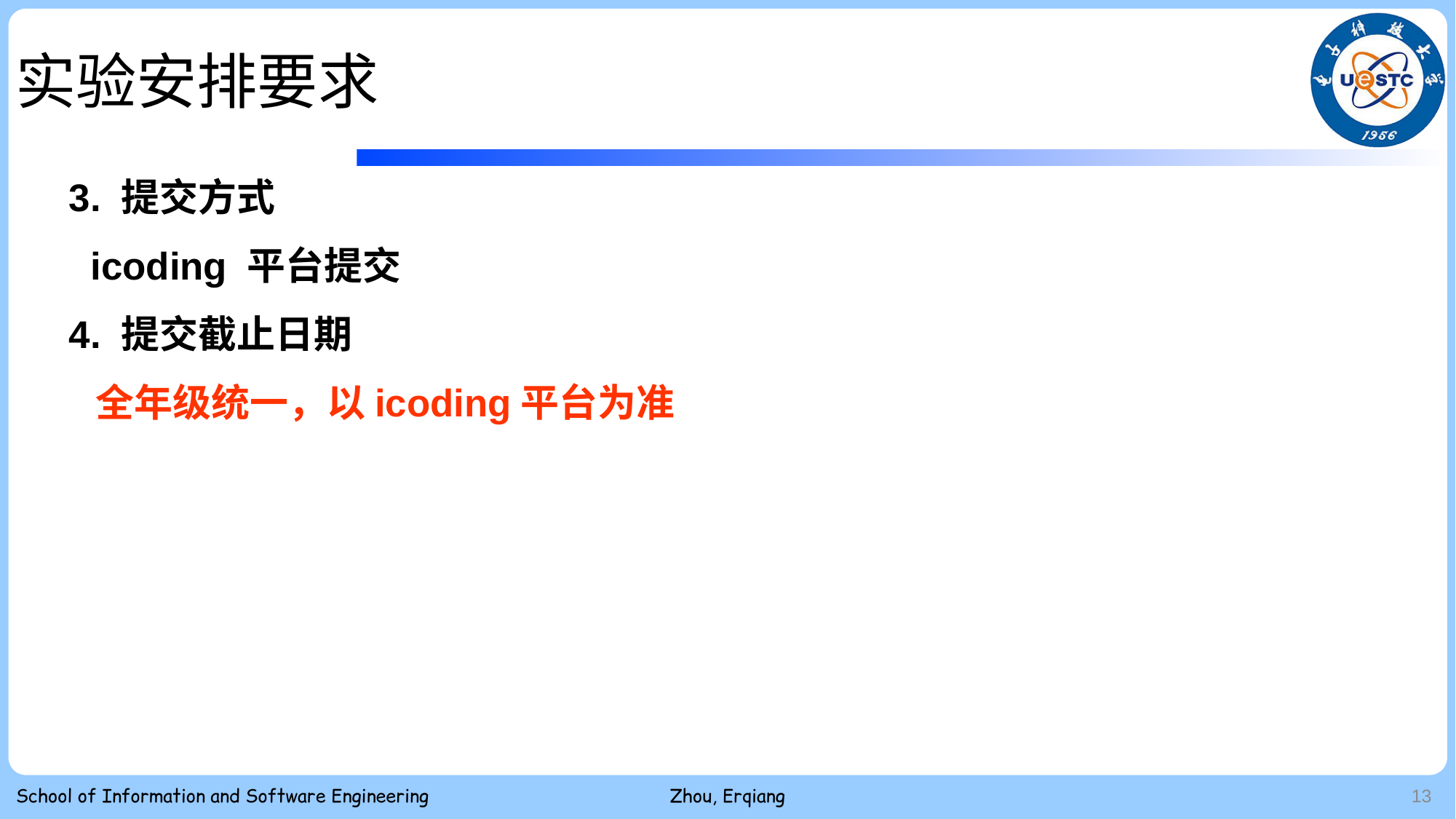

实验安排要求
3. 提交方式
  icoding 平台提交
4. 提交截止日期
  全年级统一，以icoding平台为准
School of Information and Software Engineering
Zhou, Erqiang
13